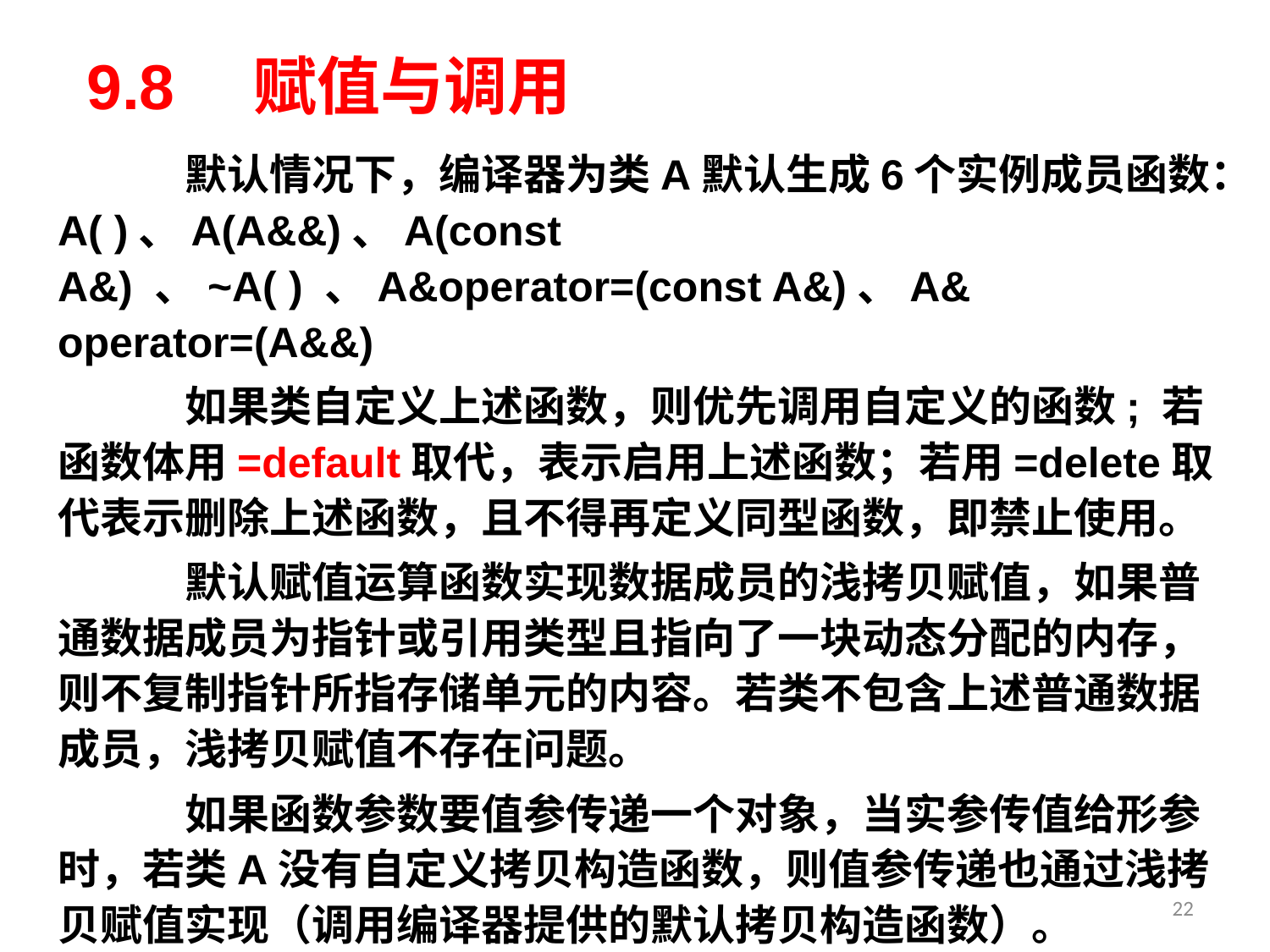

# 9.8　赋值与调用
	默认情况下，编译器为类A默认生成6个实例成员函数：A( )、A(A&&)、A(const A&) 、~A( ) 、A&operator=(const A&)、A& operator=(A&&)
	如果类自定义上述函数，则优先调用自定义的函数; 若函数体用=default取代，表示启用上述函数；若用=delete取代表示删除上述函数，且不得再定义同型函数，即禁止使用。
	默认赋值运算函数实现数据成员的浅拷贝赋值，如果普通数据成员为指针或引用类型且指向了一块动态分配的内存，则不复制指针所指存储单元的内容。若类不包含上述普通数据成员，浅拷贝赋值不存在问题。
	如果函数参数要值参传递一个对象，当实参传值给形参时，若类A没有自定义拷贝构造函数，则值参传递也通过浅拷贝赋值实现（调用编译器提供的默认拷贝构造函数）。

22